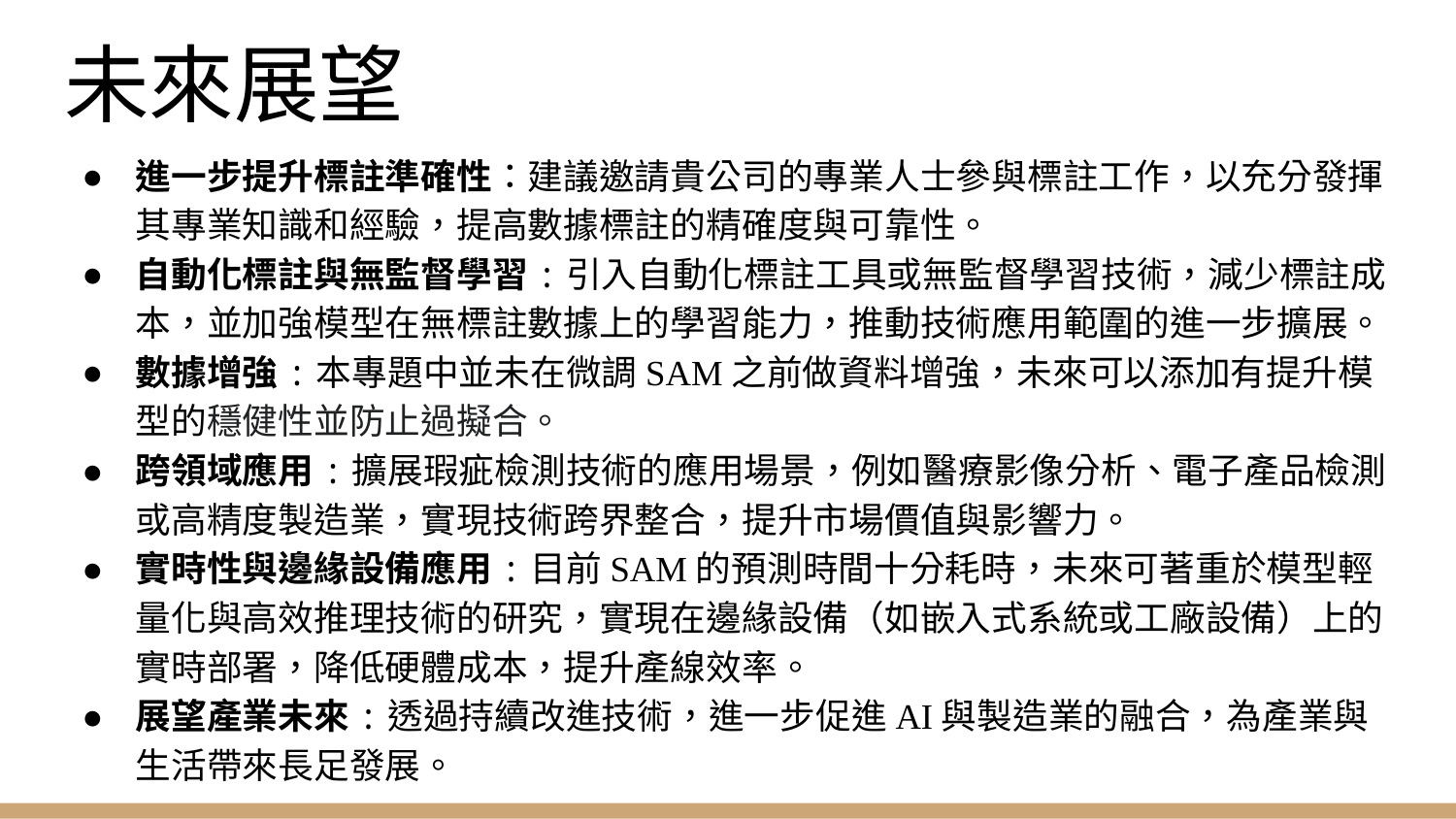

# 未來展望
進一步提升標註準確性：建議邀請貴公司的專業人士參與標註工作，以充分發揮其專業知識和經驗，提高數據標註的精確度與可靠性。
自動化標註與無監督學習:引入自動化標註工具或無監督學習技術，減少標註成本，並加強模型在無標註數據上的學習能力，推動技術應用範圍的進一步擴展。
數據增強:本專題中並未在微調SAM之前做資料增強，未來可以添加有提升模型的穩健性並防止過擬合。
跨領域應用:擴展瑕疵檢測技術的應用場景，例如醫療影像分析、電子產品檢測或高精度製造業，實現技術跨界整合，提升市場價值與影響力。
實時性與邊緣設備應用:目前SAM的預測時間十分耗時，未來可著重於模型輕量化與高效推理技術的研究，實現在邊緣設備（如嵌入式系統或工廠設備）上的實時部署，降低硬體成本，提升產線效率。
展望產業未來:透過持續改進技術，進一步促進AI與製造業的融合，為產業與生活帶來長足發展。